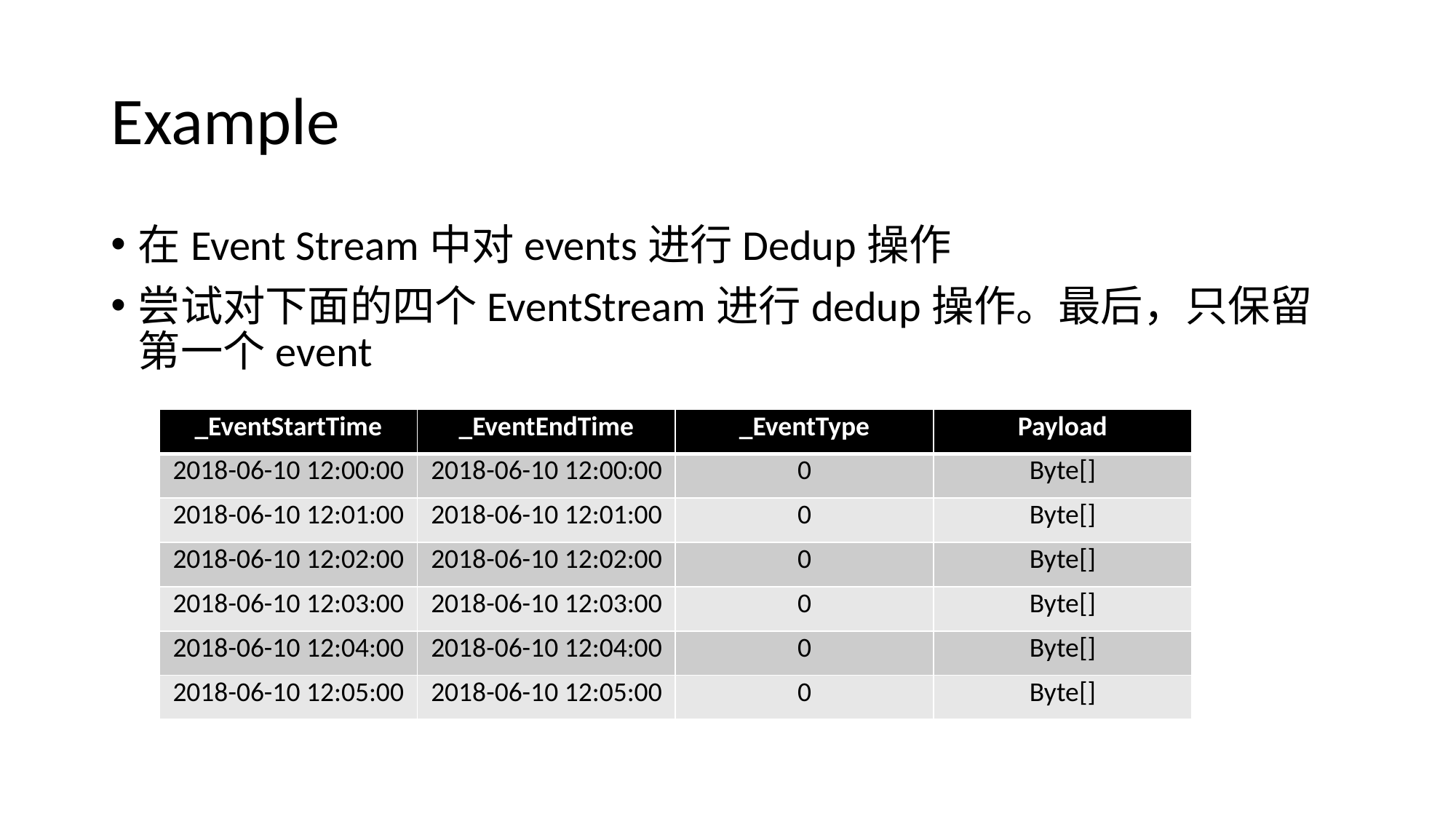

# Example
在Event Stream中对events进行Dedup操作
尝试对下面的四个EventStream进行dedup操作。最后，只保留第一个event
| \_EventStartTime | \_EventEndTime | \_EventType | Payload |
| --- | --- | --- | --- |
| 2018-06-10 12:00:00 | 2018-06-10 12:00:00 | 0 | Byte[] |
| 2018-06-10 12:01:00 | 2018-06-10 12:01:00 | 0 | Byte[] |
| 2018-06-10 12:02:00 | 2018-06-10 12:02:00 | 0 | Byte[] |
| 2018-06-10 12:03:00 | 2018-06-10 12:03:00 | 0 | Byte[] |
| 2018-06-10 12:04:00 | 2018-06-10 12:04:00 | 0 | Byte[] |
| 2018-06-10 12:05:00 | 2018-06-10 12:05:00 | 0 | Byte[] |